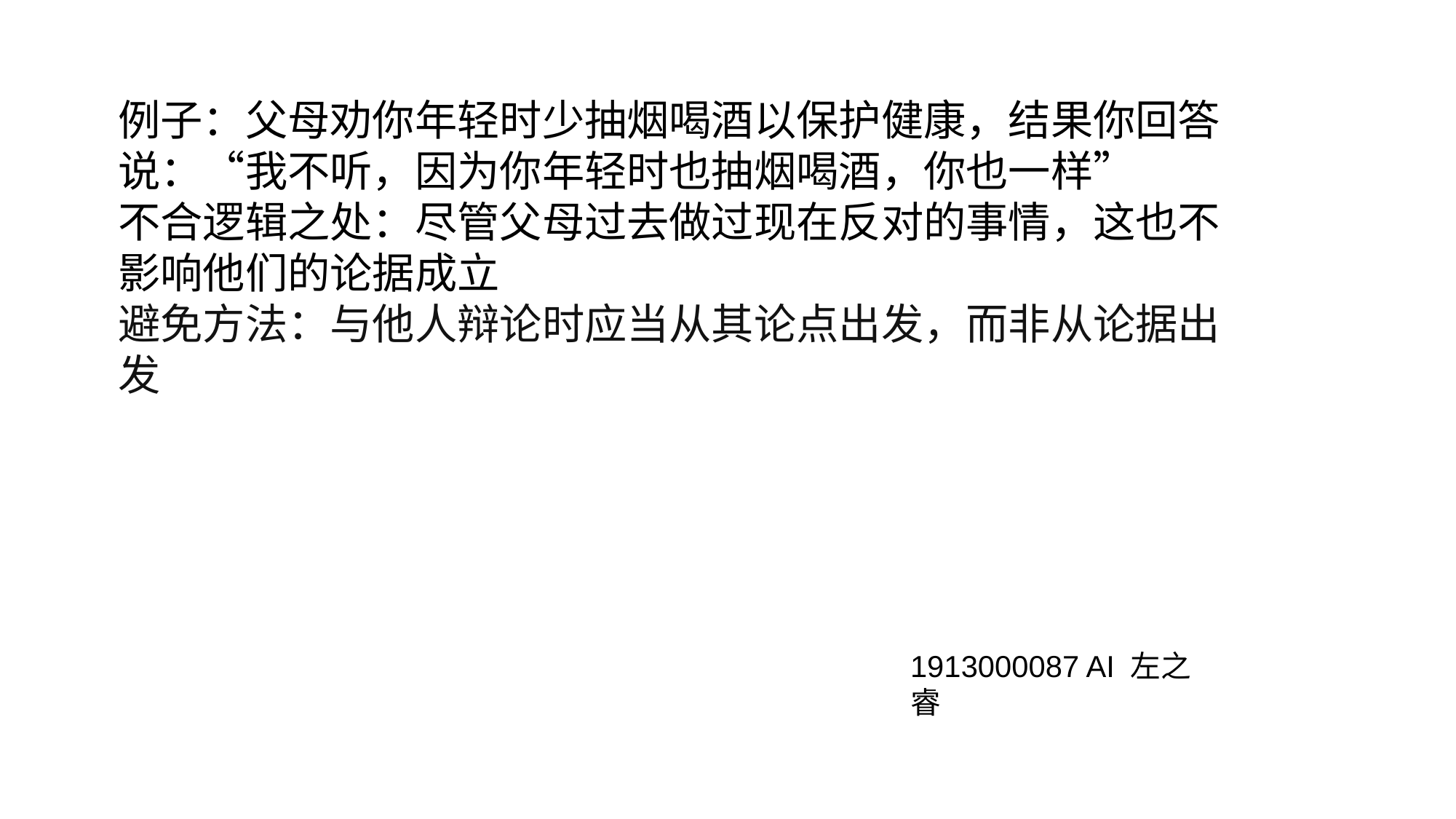

例子：父母劝你年轻时少抽烟喝酒以保护健康，结果你回答说：“我不听，因为你年轻时也抽烟喝酒，你也一样”
不合逻辑之处：尽管父母过去做过现在反对的事情，这也不影响他们的论据成立
避免方法：与他人辩论时应当从其论点出发，而非从论据出发
1913000087 AI 左之睿